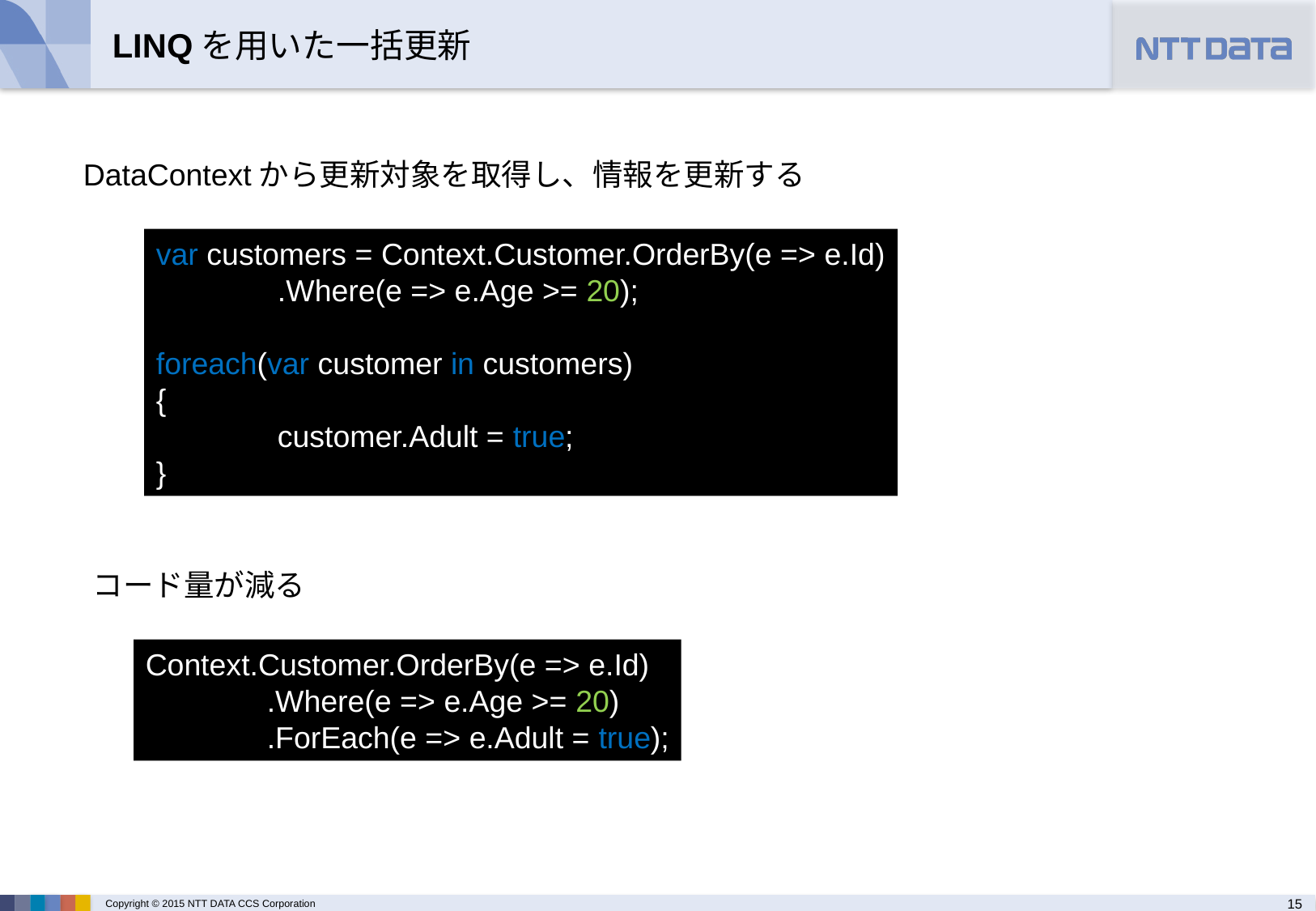

# LINQを用いた一括更新
DataContextから更新対象を取得し、情報を更新する
var customers = Context.Customer.OrderBy(e => e.Id)
	.Where(e => e.Age >= 20);

foreach(var customer in customers)
{
	customer.Adult = true;
}
コード量が減る
Context.Customer.OrderBy(e => e.Id)
	.Where(e => e.Age >= 20)
	.ForEach(e => e.Adult = true);